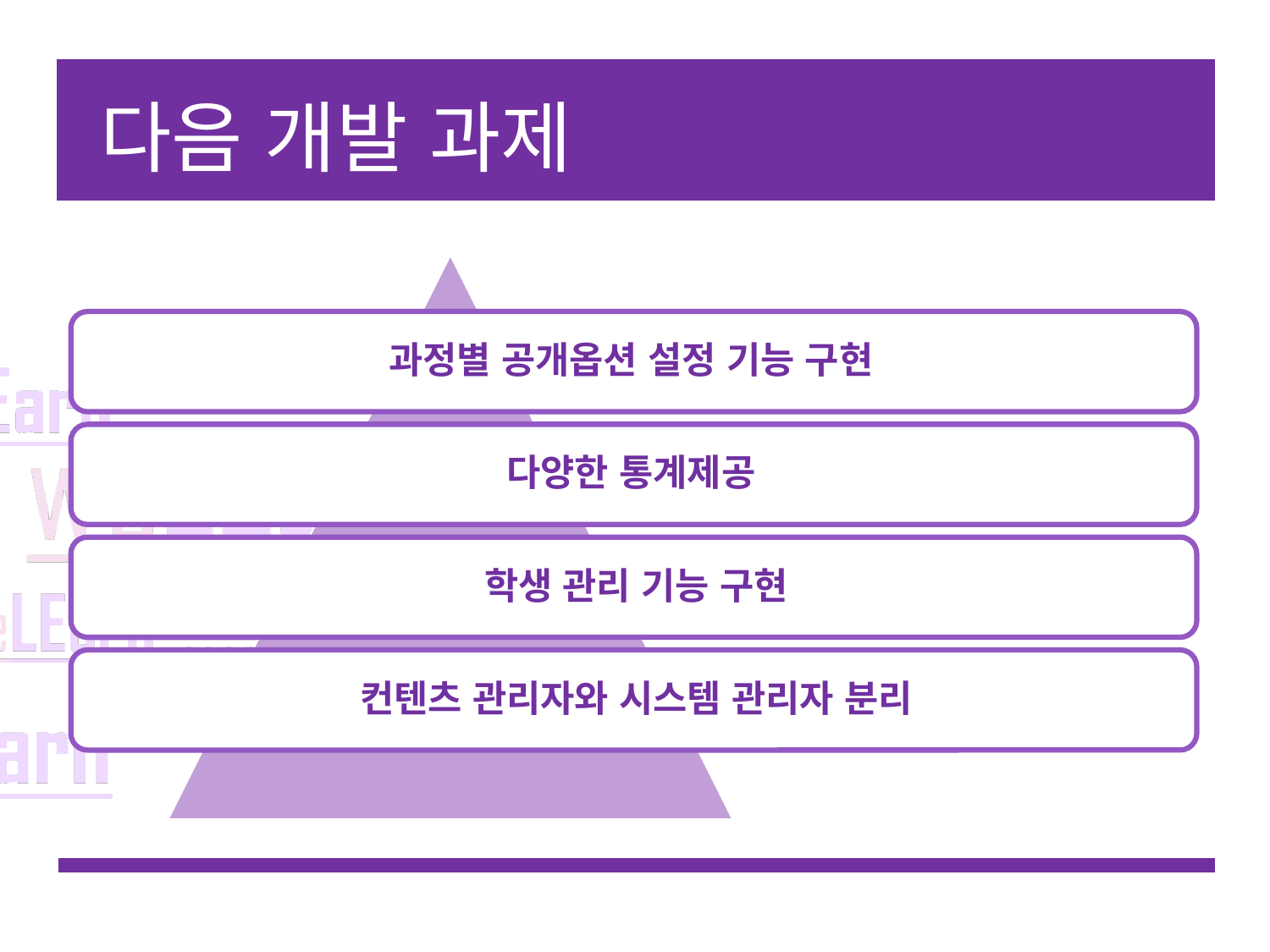

# 다음 개발 과제
과정별 공개옵션 설정 기능 구현
다양한 통계제공
학생 관리 기능 구현
컨텐츠 관리자와 시스템 관리자 분리